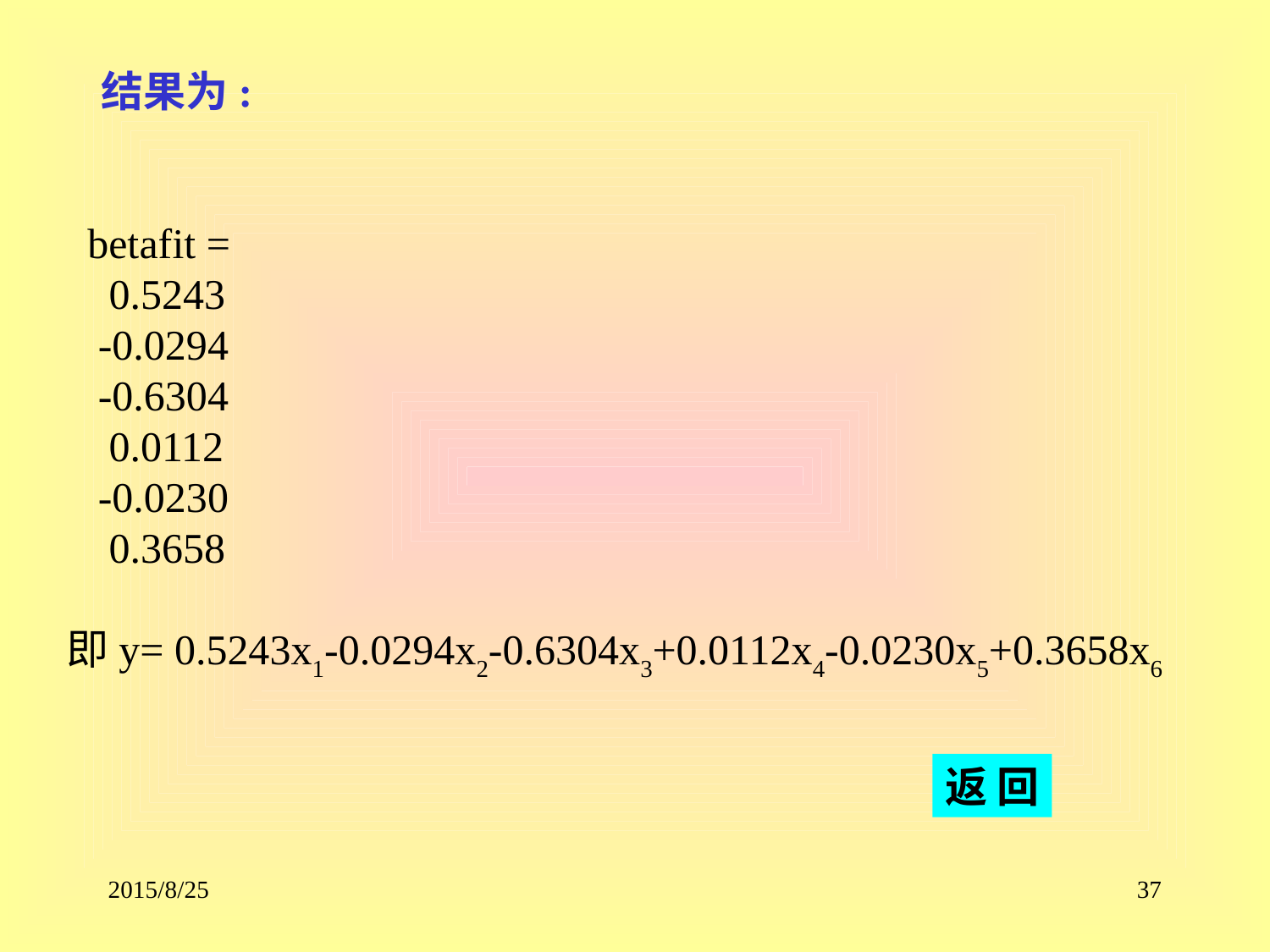

结果为:

  betafit =
    0.5243
   -0.0294
   -0.6304
    0.0112
   -0.0230
    0.3658

即y= 0.5243x1-0.0294x2-0.6304x3+0.0112x4-0.0230x5+0.3658x6

返 回
2015/8/25
37